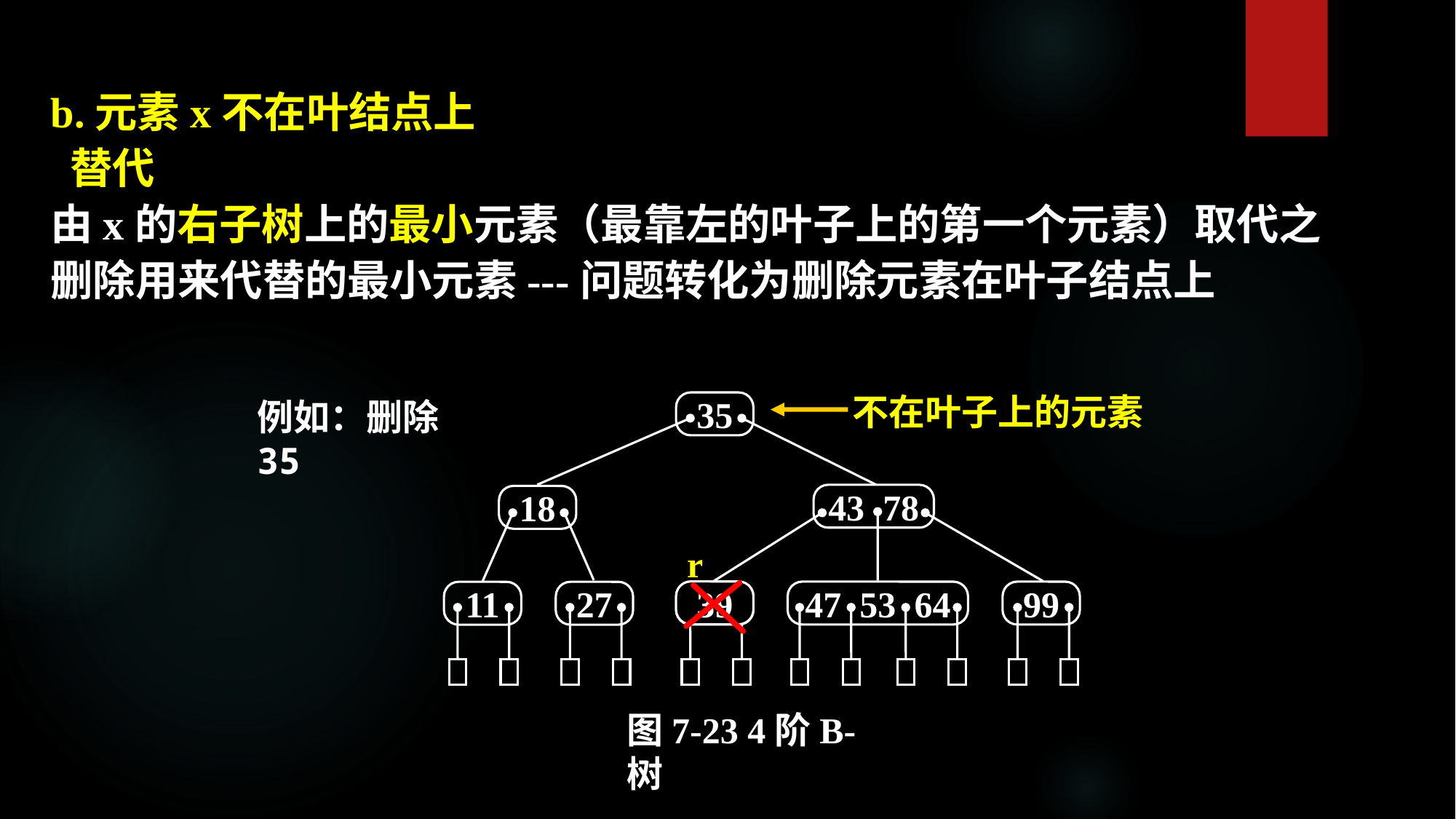

b.元素x不在叶结点上
 替代
由x的右子树上的最小元素（最靠左的叶子上的第一个元素）取代之
删除用来代替的最小元素---问题转化为删除元素在叶子结点上
不在叶子上的元素
例如：删除35
35

43  78
18

r
39
39
47  53  64
99
11
27

图7-23 4阶B-树